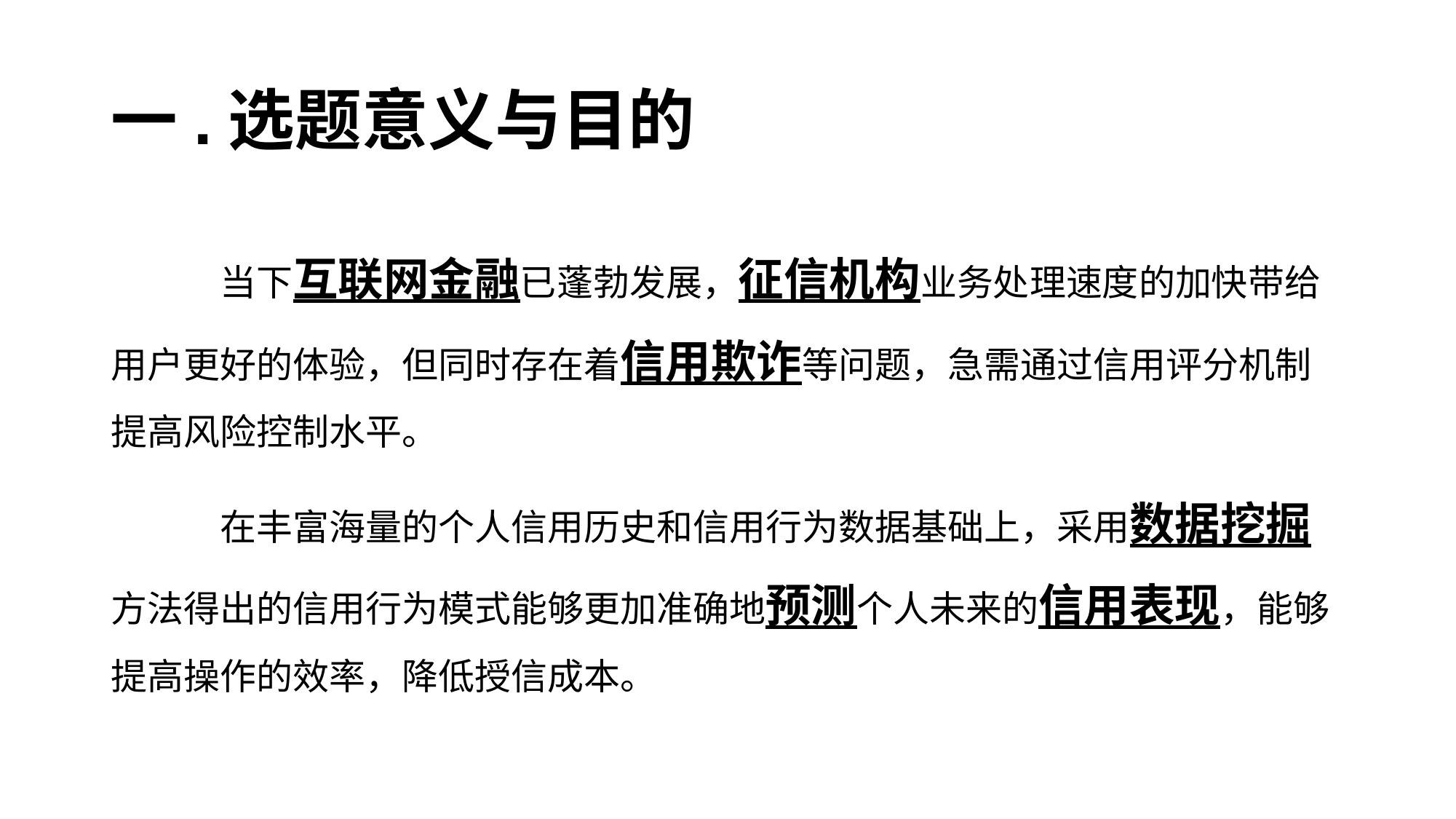

# 一.选题意义与目的
	当下互联网金融已蓬勃发展，征信机构业务处理速度的加快带给用户更好的体验，但同时存在着信用欺诈等问题，急需通过信用评分机制提高风险控制水平。
	在丰富海量的个人信用历史和信用行为数据基础上，采用数据挖掘方法得出的信用行为模式能够更加准确地预测个人未来的信用表现，能够提高操作的效率，降低授信成本。